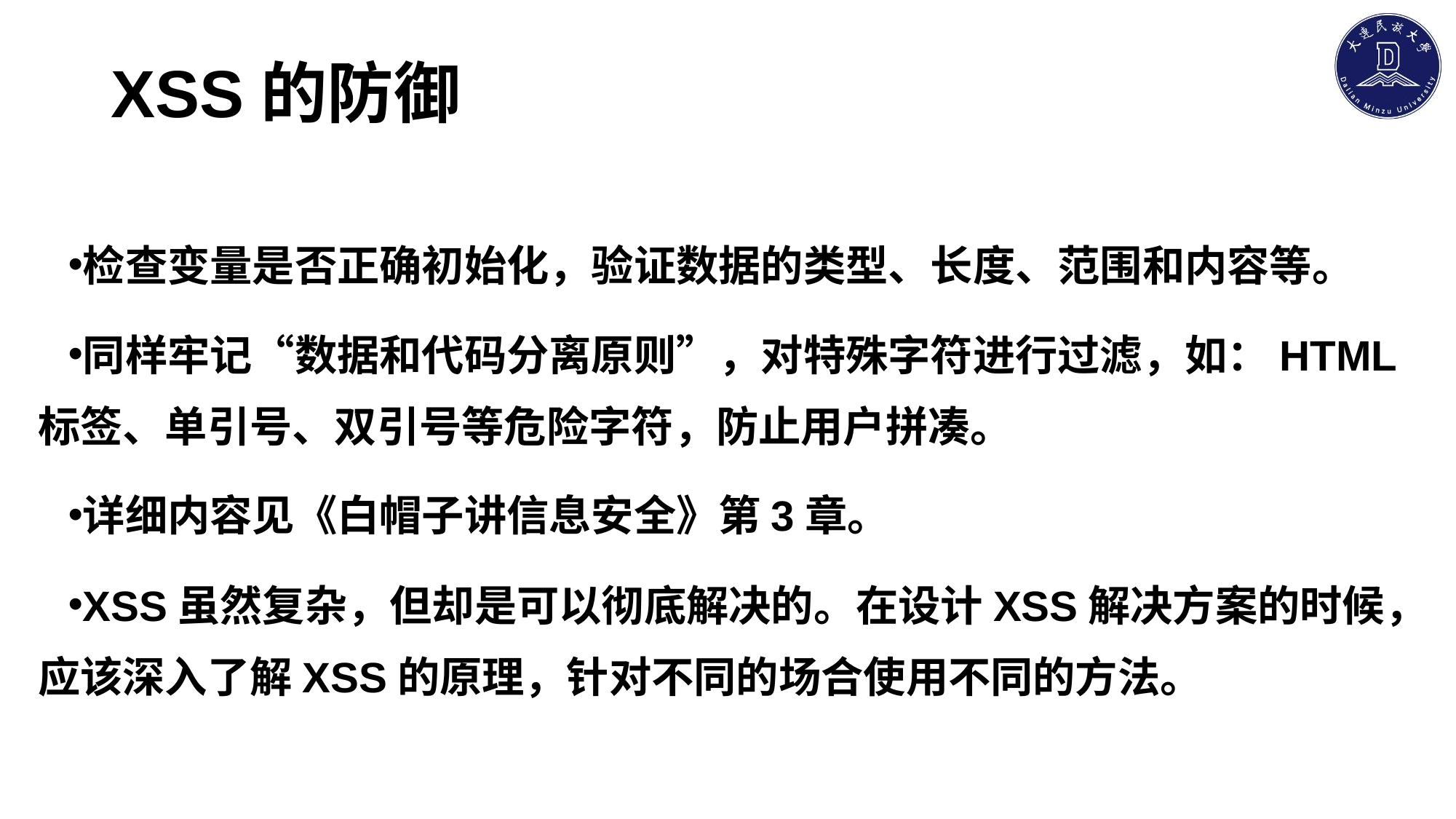

# XSS的防御
检查变量是否正确初始化，验证数据的类型、长度、范围和内容等。
同样牢记“数据和代码分离原则”，对特殊字符进行过滤，如：HTML标签、单引号、双引号等危险字符，防止用户拼凑。
详细内容见《白帽子讲信息安全》第3章。
XSS虽然复杂，但却是可以彻底解决的。在设计XSS解决方案的时候，应该深入了解XSS的原理，针对不同的场合使用不同的方法。